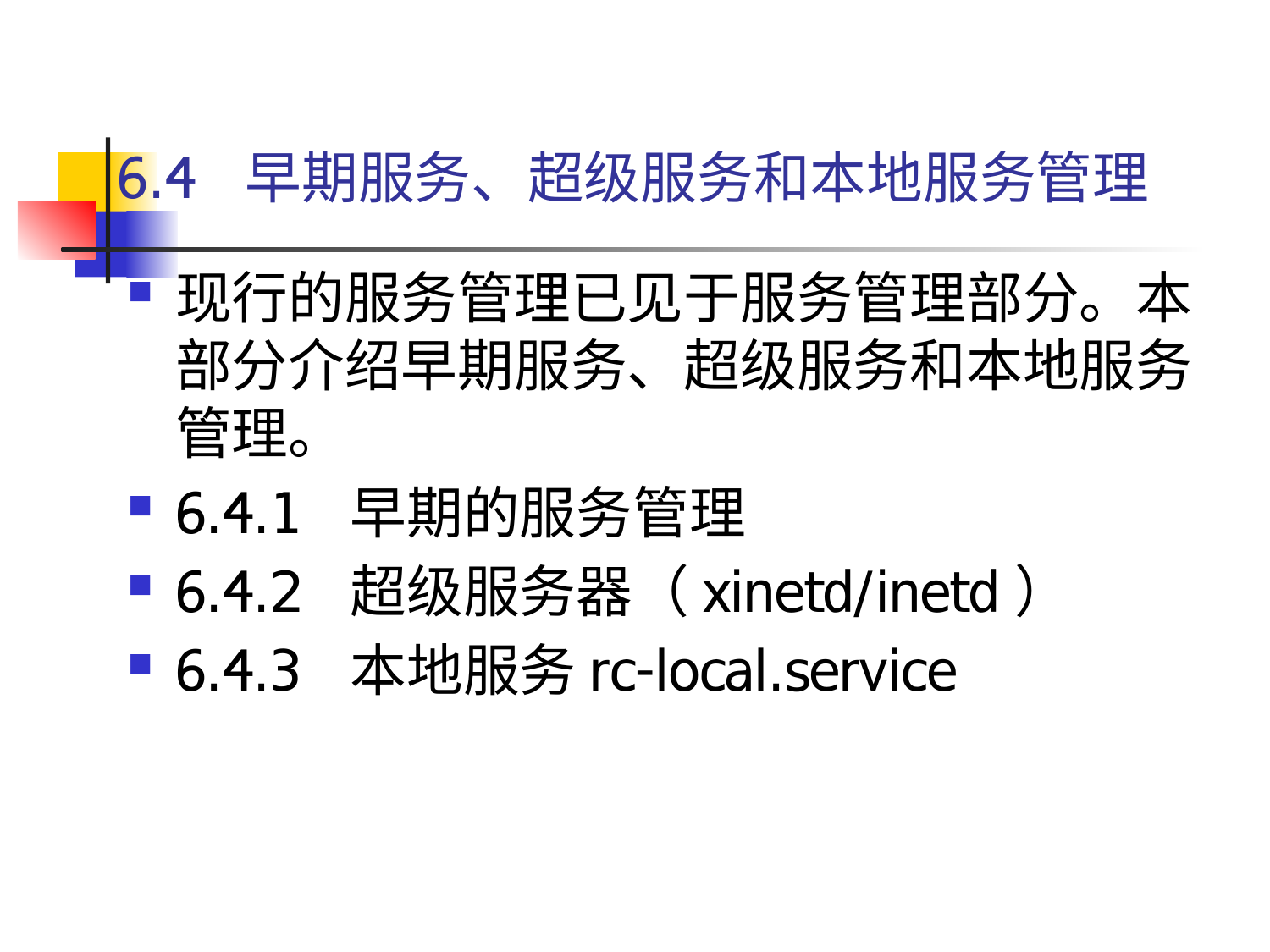

# 6.4  早期服务、超级服务和本地服务管理
现行的服务管理已见于服务管理部分。本部分介绍早期服务、超级服务和本地服务管理。
6.4.1  早期的服务管理
6.4.2  超级服务器（xinetd/inetd）
6.4.3  本地服务rc-local.service